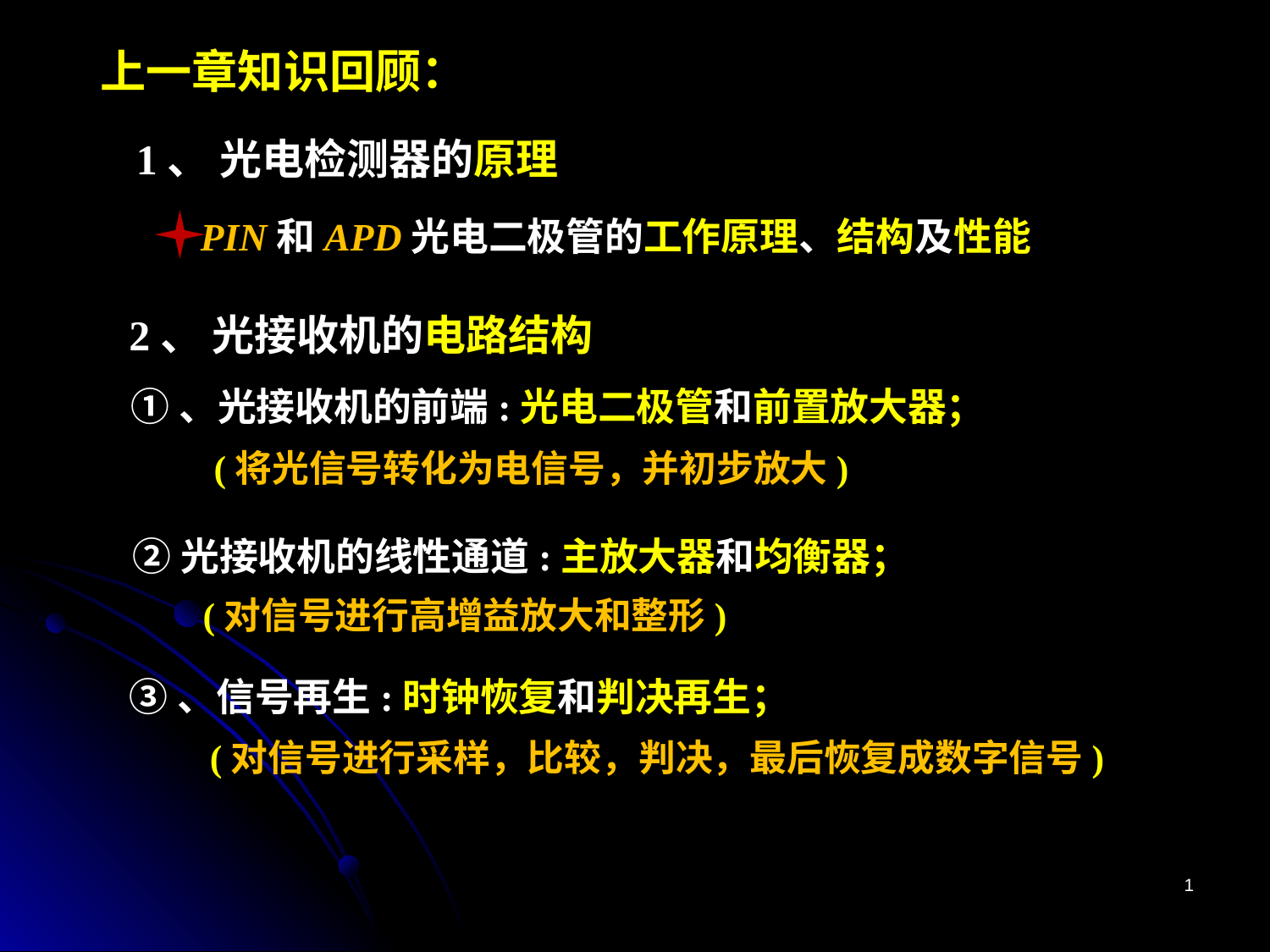

上一章知识回顾：
1、 光电检测器的原理
PIN和APD光电二极管的工作原理、结构及性能

2、 光接收机的电路结构
①、光接收机的前端:光电二极管和前置放大器；
(将光信号转化为电信号，并初步放大)
②光接收机的线性通道:主放大器和均衡器；
(对信号进行高增益放大和整形)
③、信号再生:时钟恢复和判决再生；
(对信号进行采样，比较，判决，最后恢复成数字信号)
1